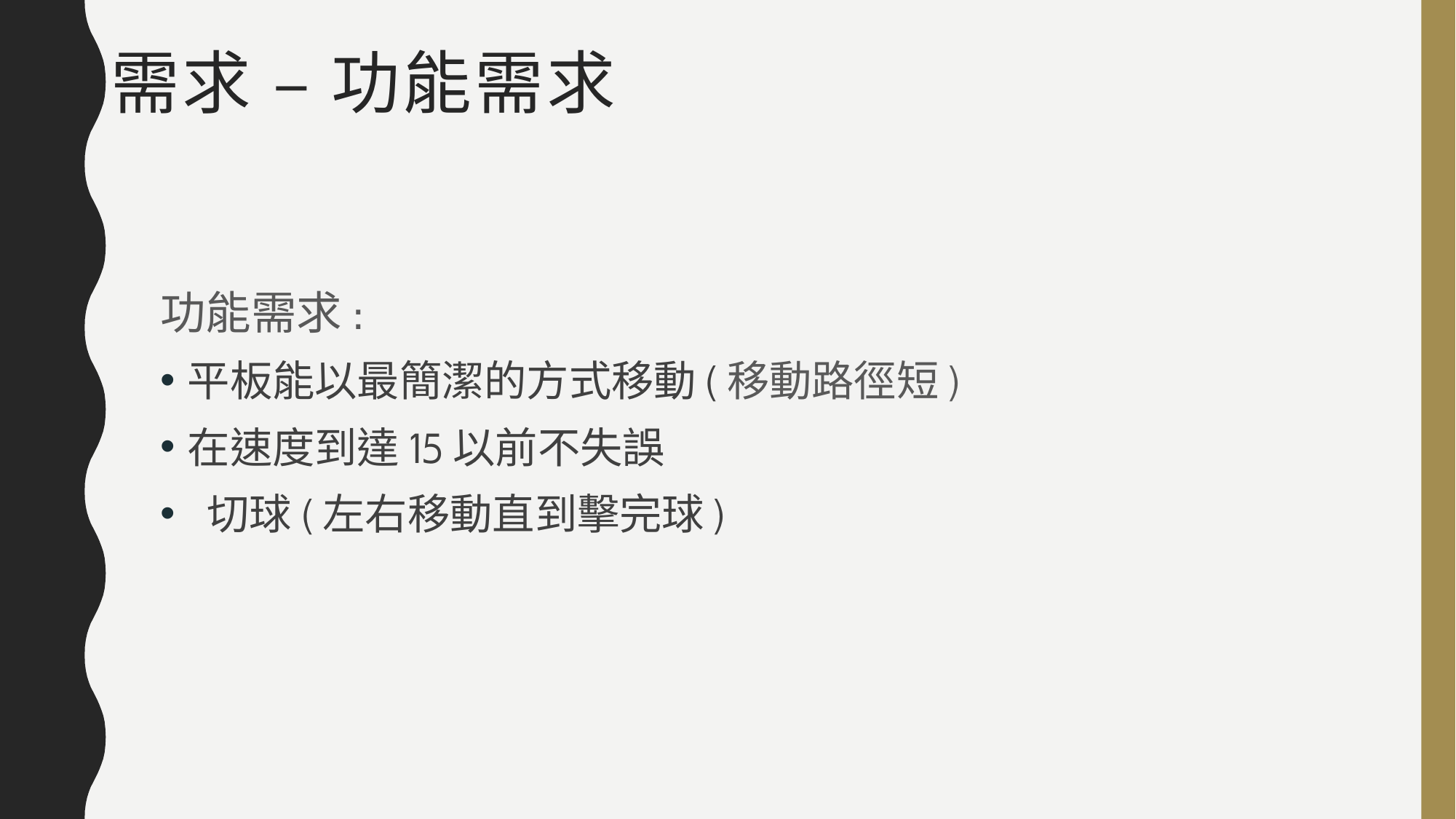

# 需求 – 功能需求
功能需求:
平板能以最簡潔的方式移動(移動路徑短)
在速度到達15以前不失誤
 切球(左右移動直到擊完球)